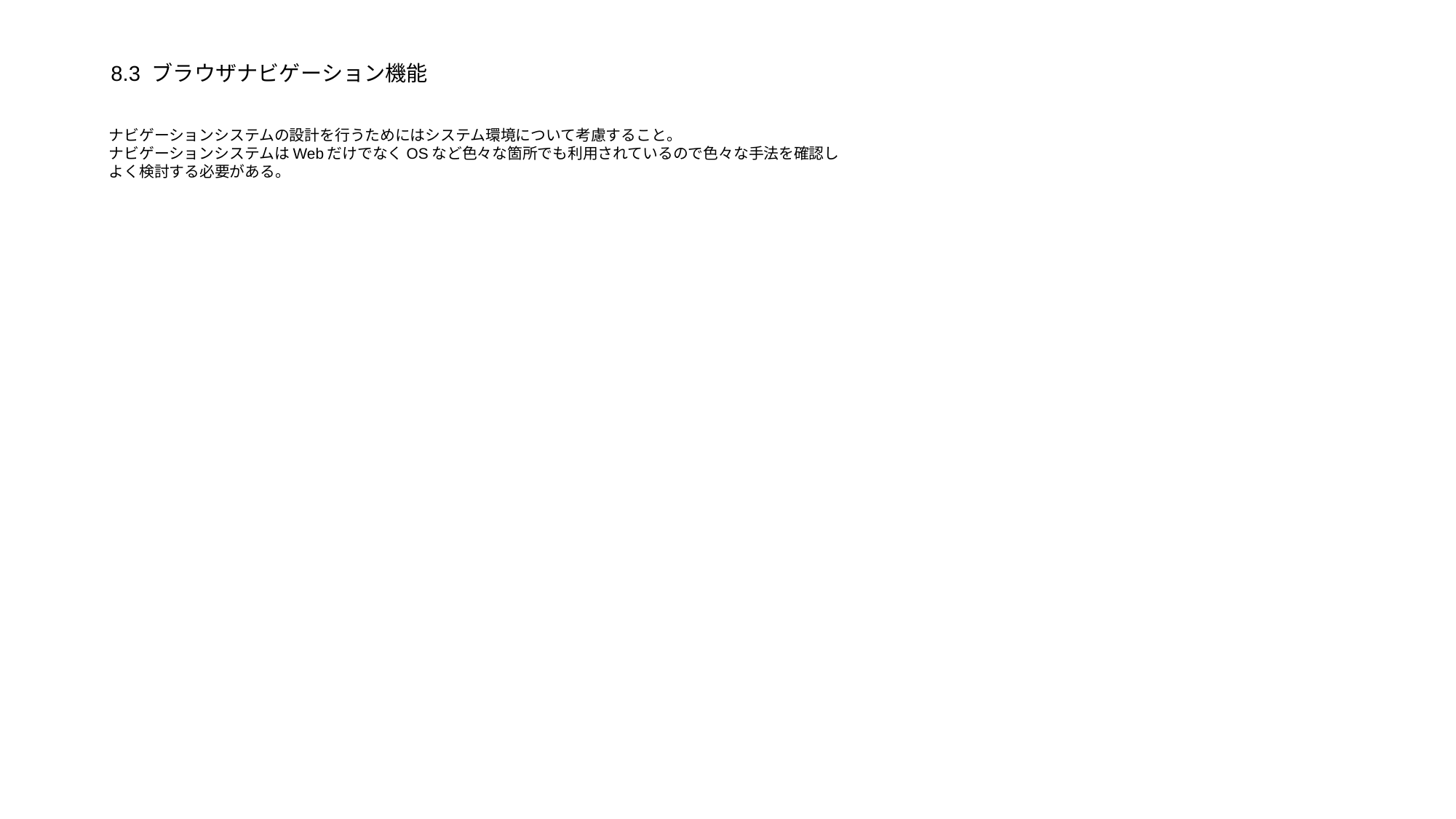

# 8.3 ブラウザナビゲーション機能
ナビゲーションシステムの設計を行うためにはシステム環境について考慮すること。
ナビゲーションシステムはWebだけでなくOSなど色々な箇所でも利用されているので色々な手法を確認し
よく検討する必要がある。